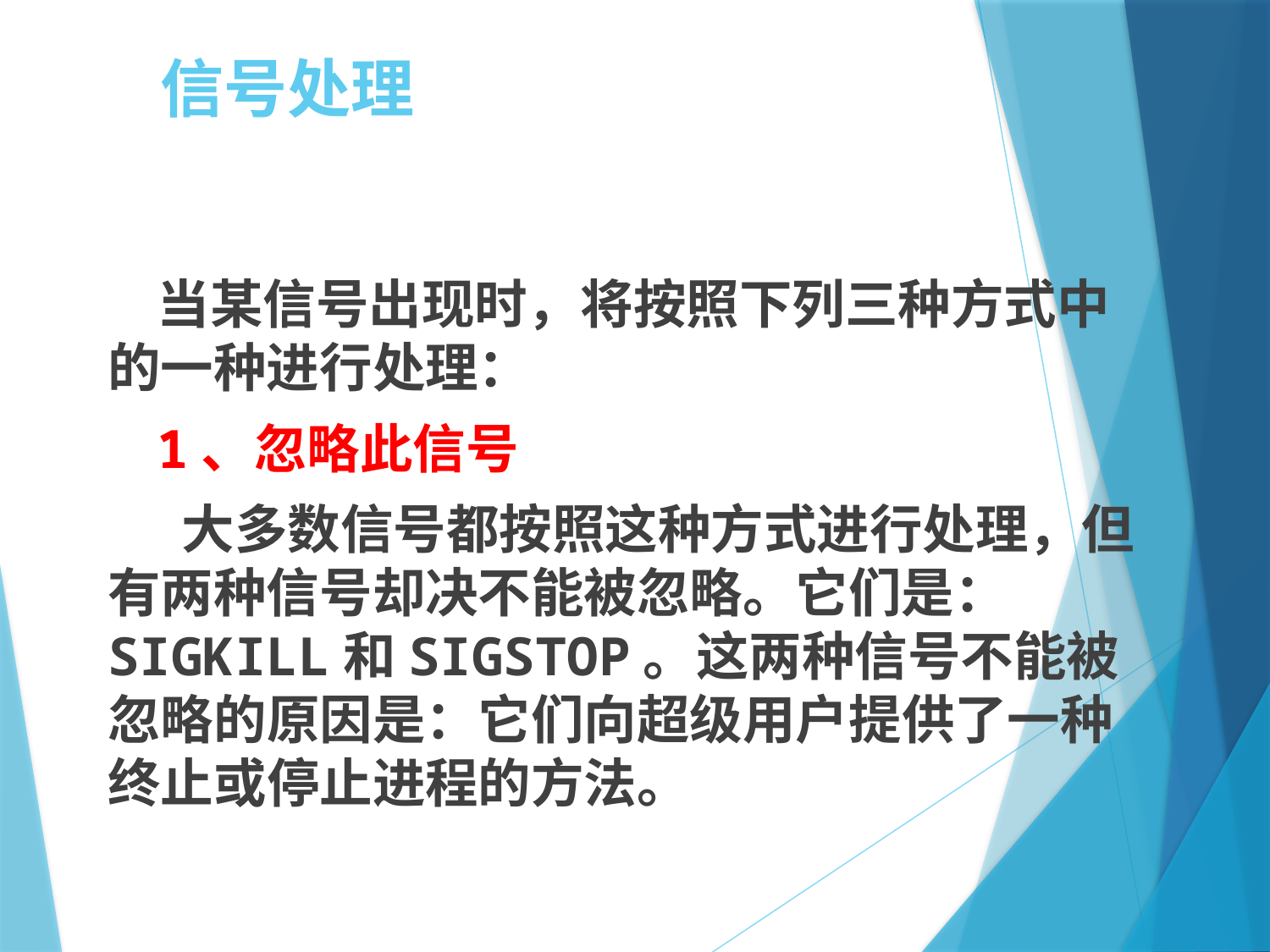

# 信号处理
当某信号出现时，将按照下列三种方式中的一种进行处理：
1、忽略此信号
 大多数信号都按照这种方式进行处理，但有两种信号却决不能被忽略。它们是：SIGKILL和SIGSTOP。这两种信号不能被忽略的原因是：它们向超级用户提供了一种终止或停止进程的方法。